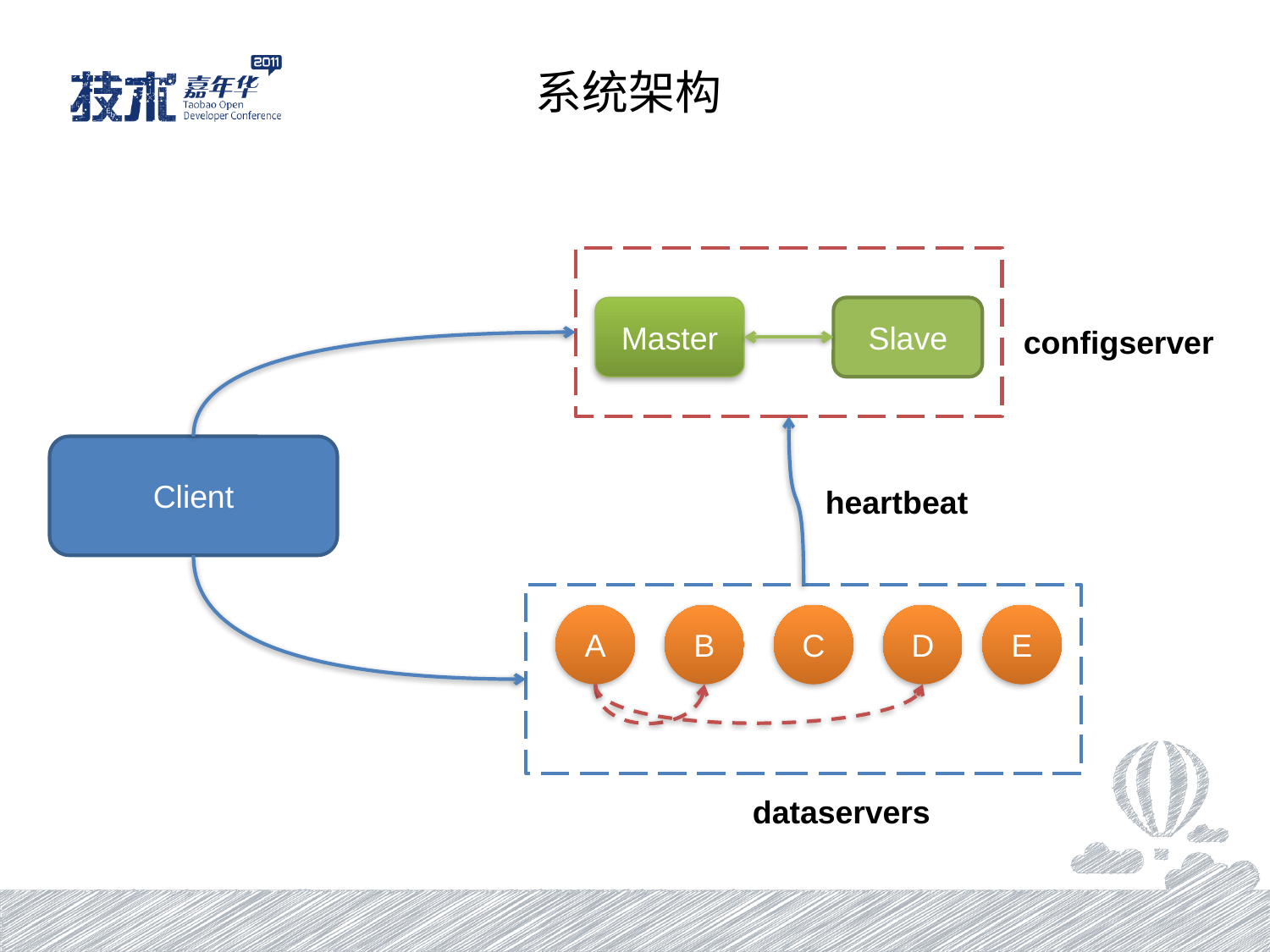

# 系统架构

Master
Slave
configserver
Client
heartbeat

A
B
C
D
E
dataservers